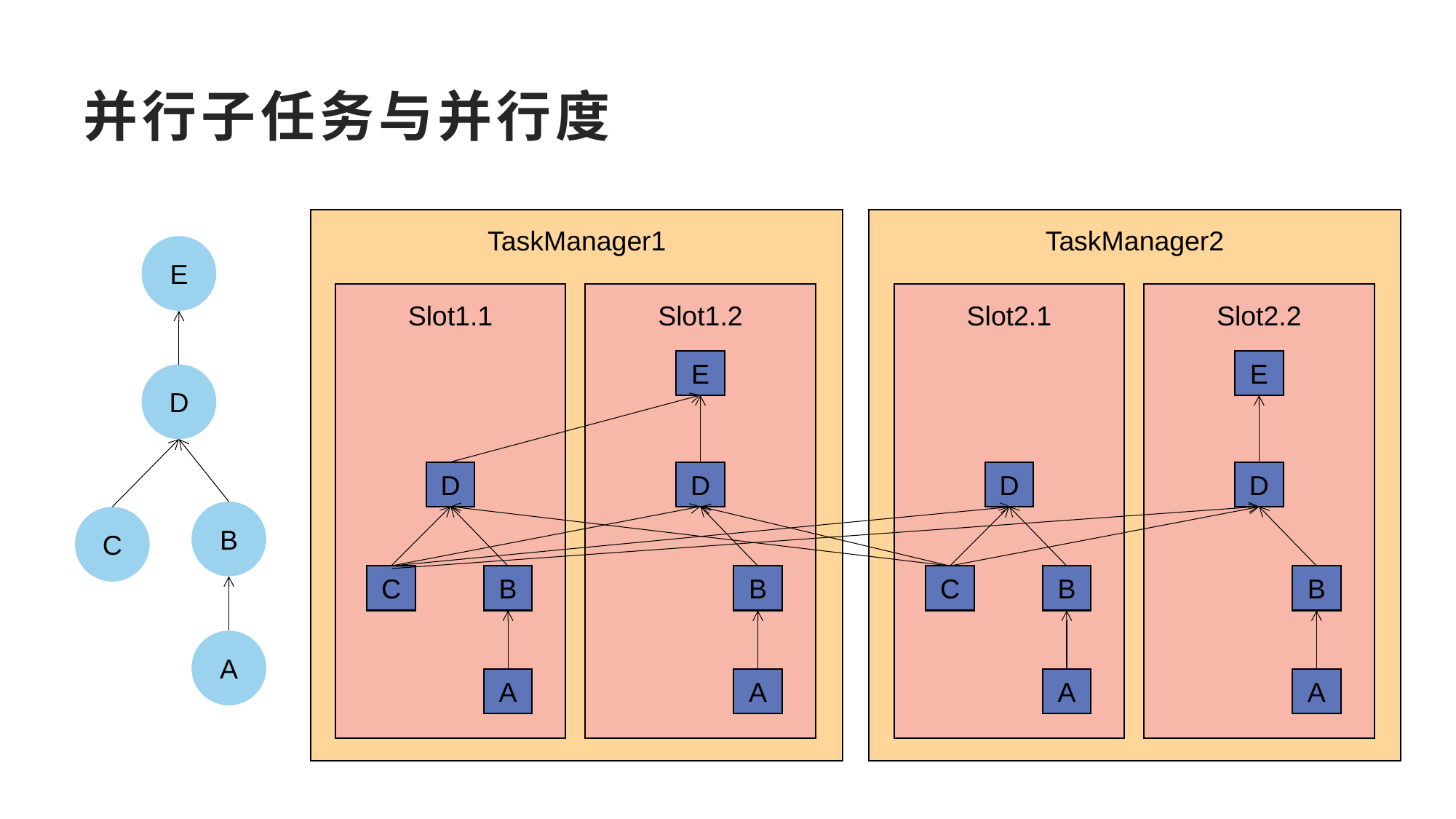

# 并行子任务与并行度
TaskManager1

TaskManager2

Slot1.1

D
C
B
A
Slot1.2

E
D
B
A
Slot2.1

D
C
B
A
Slot2.2

E
D
B
A
E
D
B
C
A